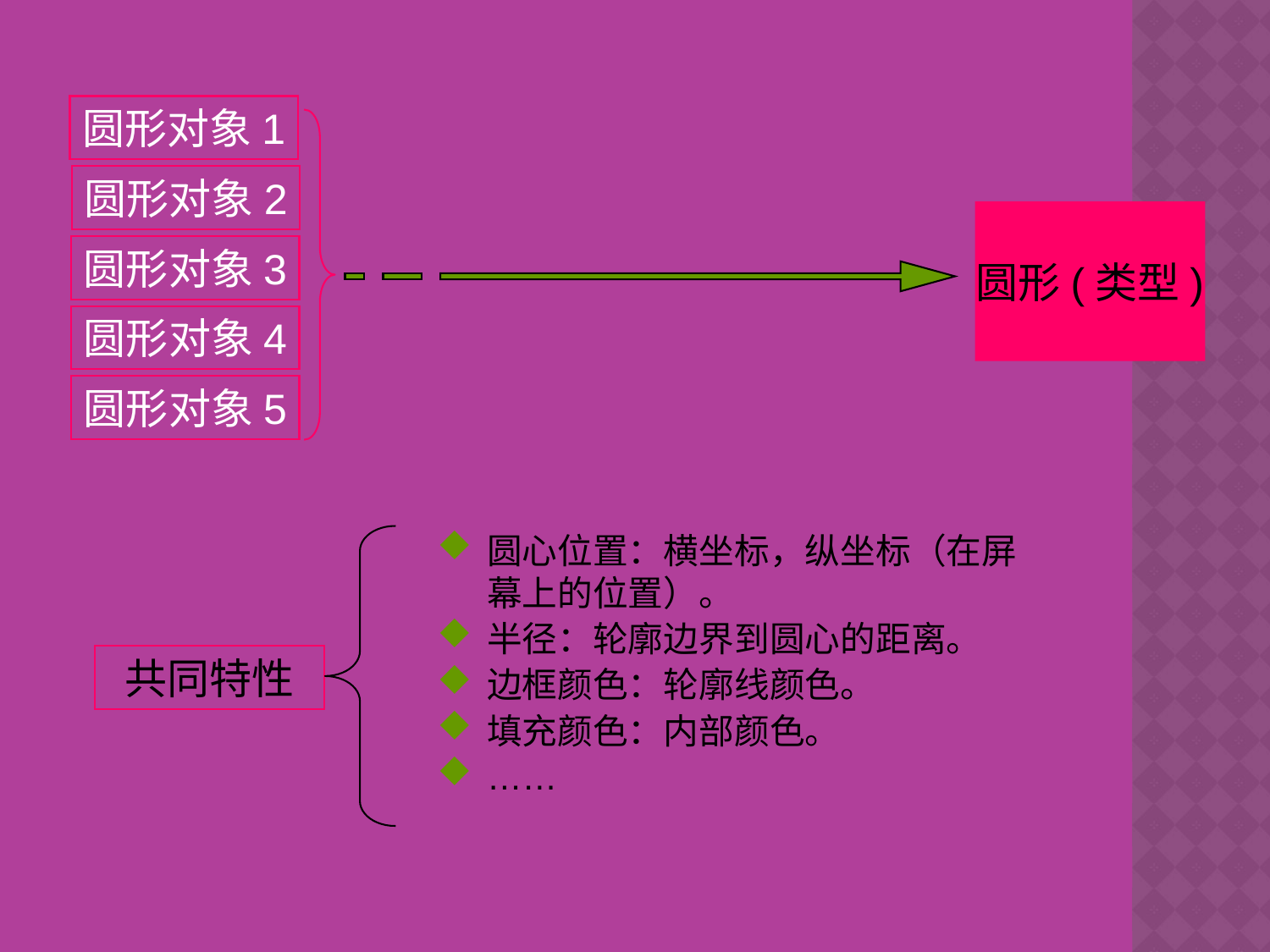

圆形对象1

圆形对象2
圆形(类型)
圆形对象3

圆形对象4
圆形对象5
圆心位置：横坐标，纵坐标（在屏幕上的位置）。
半径：轮廓边界到圆心的距离。
边框颜色：轮廓线颜色。
填充颜色：内部颜色。
……

共同特性